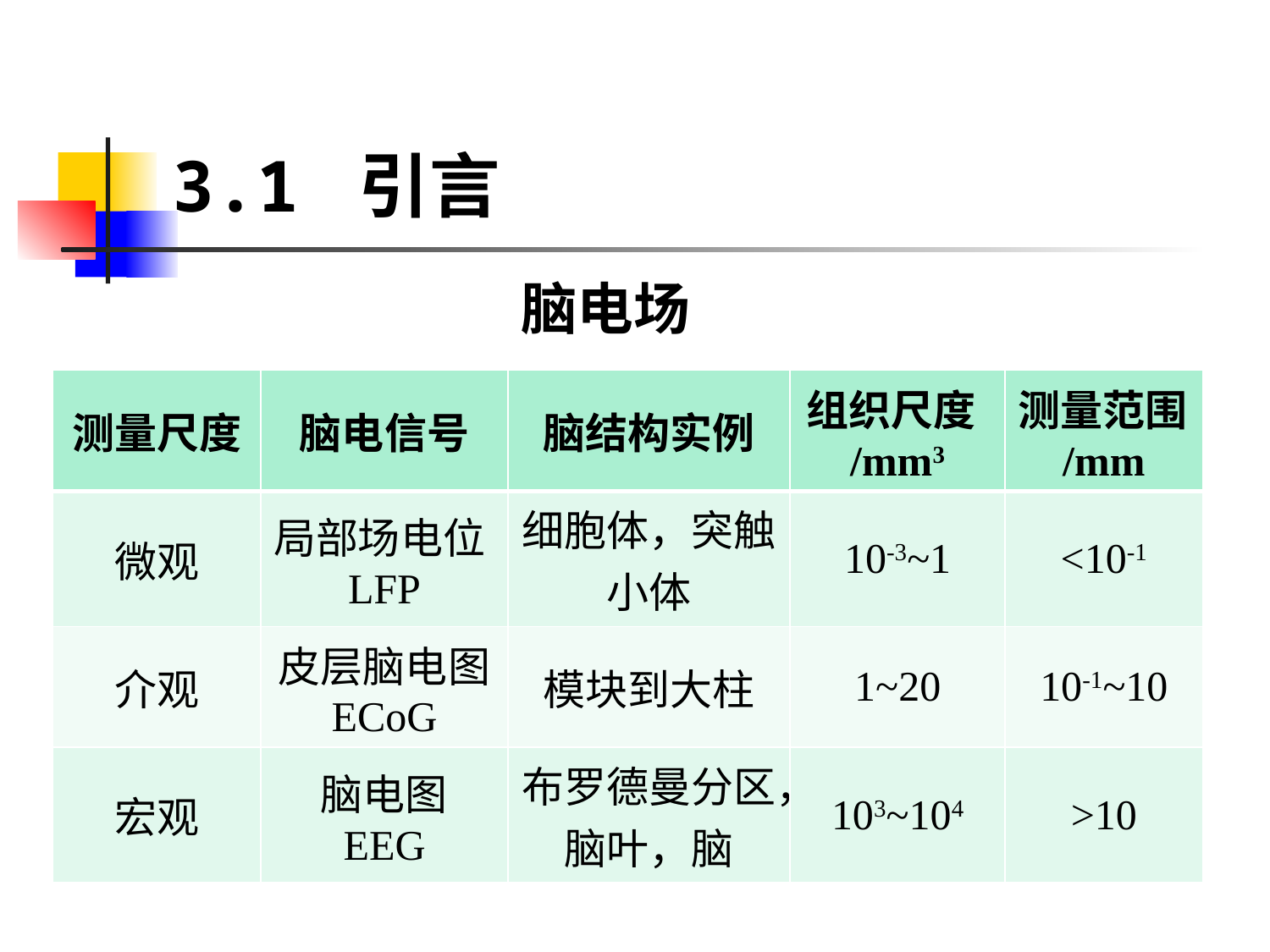

# 3.1 引言
脑电场
| 测量尺度 | 脑电信号 | 脑结构实例 | 组织尺度/mm3 | 测量范围/mm |
| --- | --- | --- | --- | --- |
| 微观 | 局部场电位LFP | 细胞体，突触小体 | 10-3~1 | <10-1 |
| 介观 | 皮层脑电图 ECoG | 模块到大柱 | 1~20 | 10-1~10 |
| 宏观 | 脑电图 EEG | 布罗德曼分区，脑叶，脑 | 103~104 | >10 |